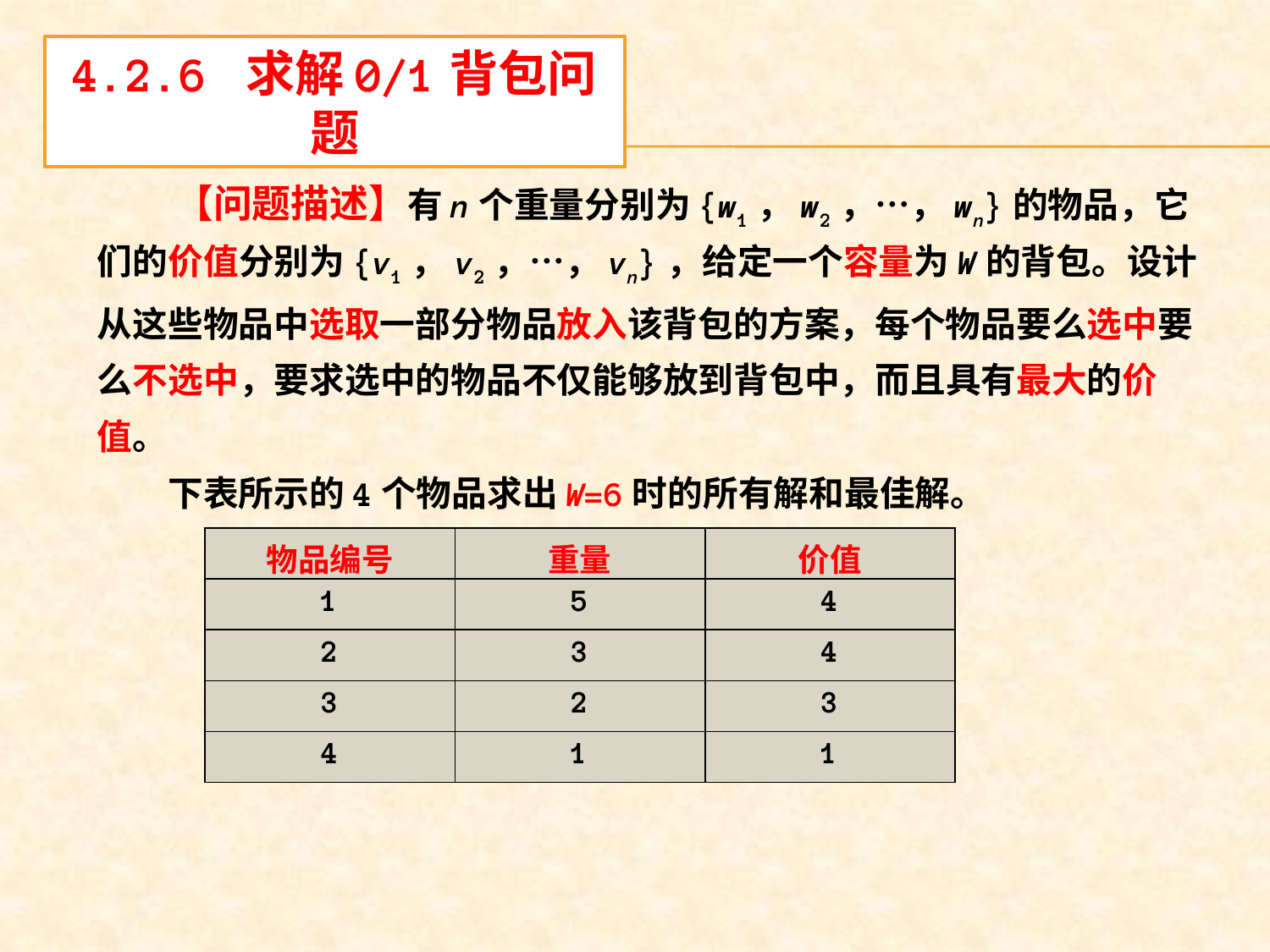

4.2.6 求解0/1背包问题
　　【问题描述】有n个重量分别为{w1，w2，…，wn}的物品，它们的价值分别为{v1，v2，…，vn}，给定一个容量为W的背包。设计从这些物品中选取一部分物品放入该背包的方案，每个物品要么选中要么不选中，要求选中的物品不仅能够放到背包中，而且具有最大的价值。
　　下表所示的4个物品求出W=6时的所有解和最佳解。
| 物品编号 | 重量 | 价值 |
| --- | --- | --- |
| 1 | 5 | 4 |
| 2 | 3 | 4 |
| 3 | 2 | 3 |
| 4 | 1 | 1 |